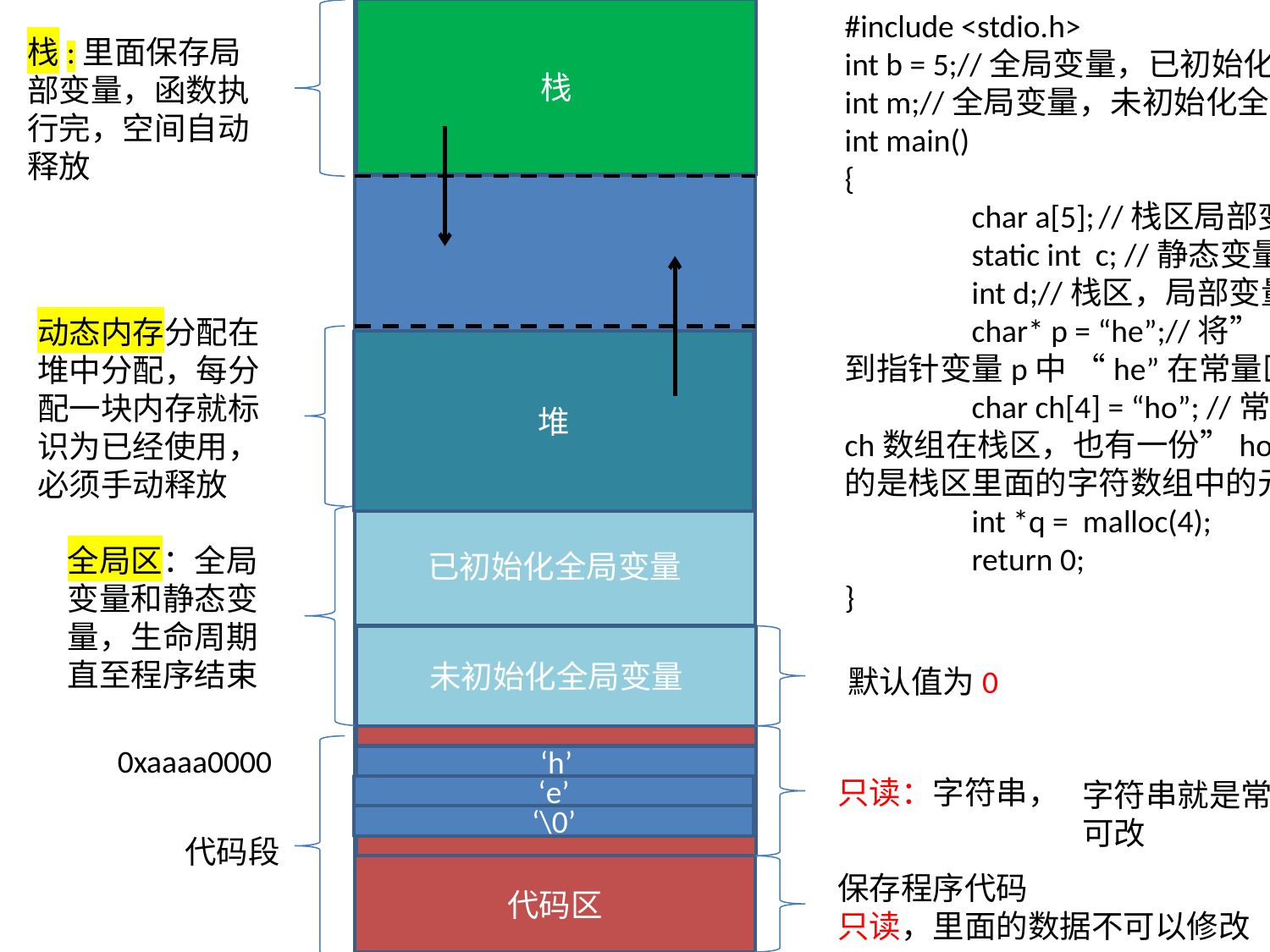

#include <stdio.h>
int b = 5;//全局变量，已初始化全局区
int m;//全局变量，未初始化全局区
int main()
{
	char a[5];	//栈区局部变量，随机数
	static int  c; //静态变量
	int d;//栈区，局部变量，随机数
	char* p = “he”;//将”he”字符串的首地址保存到指针变量p中 “he”在常量区
	char ch[4] = “ho”; //常量区有一份”ho”字符串，ch数组在栈区，也有一份”ho”字符串，我们平常修改的是栈区里面的字符数组中的元素
	int *q =  malloc(4);
	return 0;
}

栈
4G虚拟内存空间
1G内核空间
3G用户空间
栈:里面保存局部变量，函数执行完，空间自动释放
动态内存分配在堆中分配，每分配一块内存就标识为已经使用，必须手动释放

堆

已初始化全局变量
全局区：全局变量和静态变量，生命周期直至程序结束
未初始化全局变量

默认值为0
常量区

0xaaaa0000

‘h’
只读：字符串，

字符串就是常量，不可改
‘e’
‘\0’
代码段
代码区

保存程序代码
只读，里面的数据不可以修改